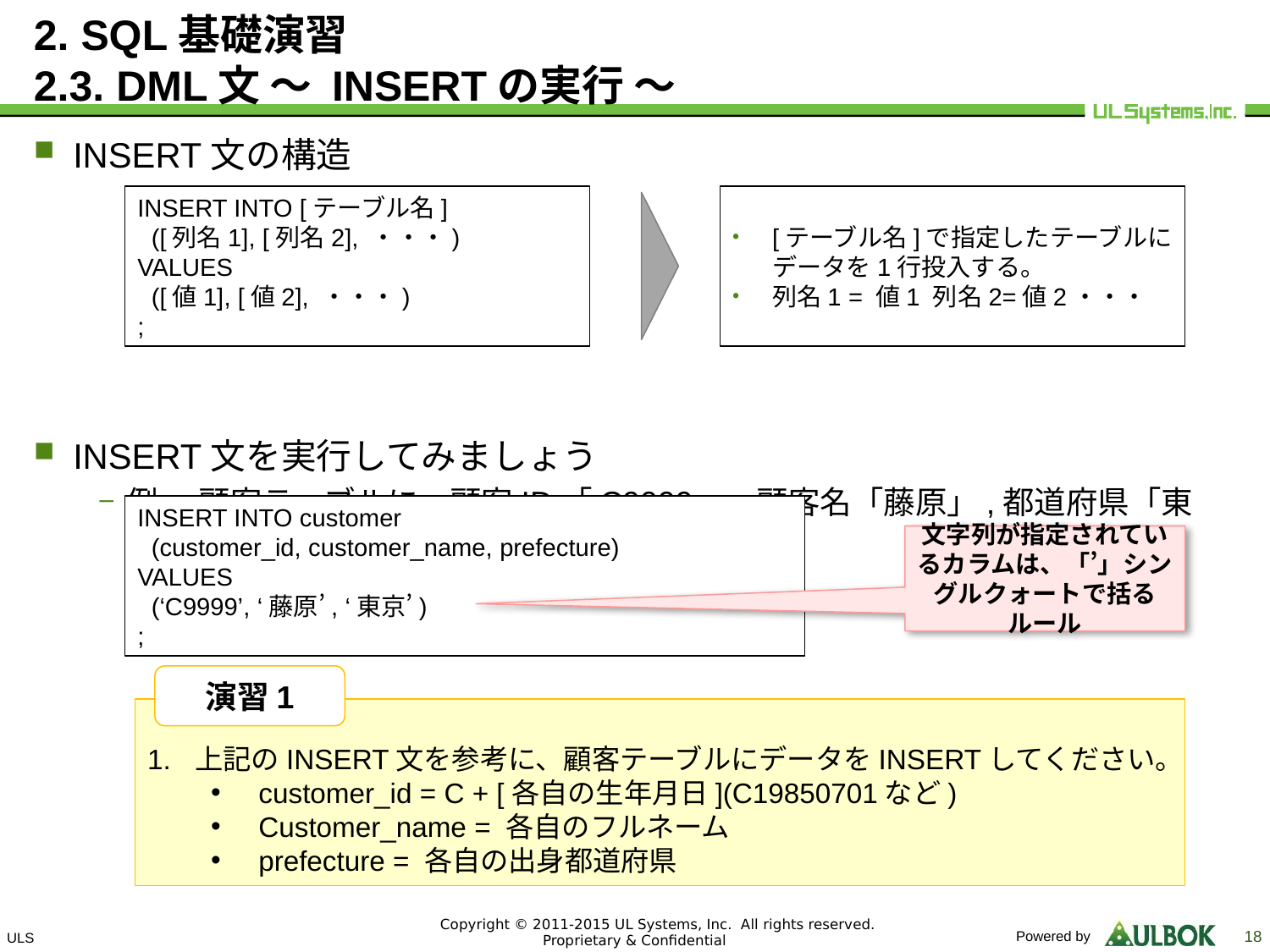

# 2. SQL基礎演習 2.3. DML文 ～ INSERTの実行 ～
INSERT文の構造

INSERT文を実行してみましょう
例 : 顧客テーブルに、顧客ID「C9999」,顧客名「藤原」,都道府県「東京」を投入する場合

INSERT INTO [テーブル名]
  ([列名1], [列名2], ・・・)
VALUES
  ([値1], [値2], ・・・)
;
[テーブル名]で指定したテーブルにデータを1行投入する。
列名1 = 値1 列名2=値2・・・

INSERT INTO customer
  (customer_id, customer_name, prefecture)
VALUES
  (‘C9999’, ‘藤原’, ‘東京’)
;
文字列が指定されているカラムは、「’」シングルクォートで括るルール
演習1

上記のINSERT文を参考に、顧客テーブルにデータをINSERTしてください。
customer_id = C + [各自の生年月日](C19850701など)
Customer_name = 各自のフルネーム
prefecture = 各自の出身都道府県